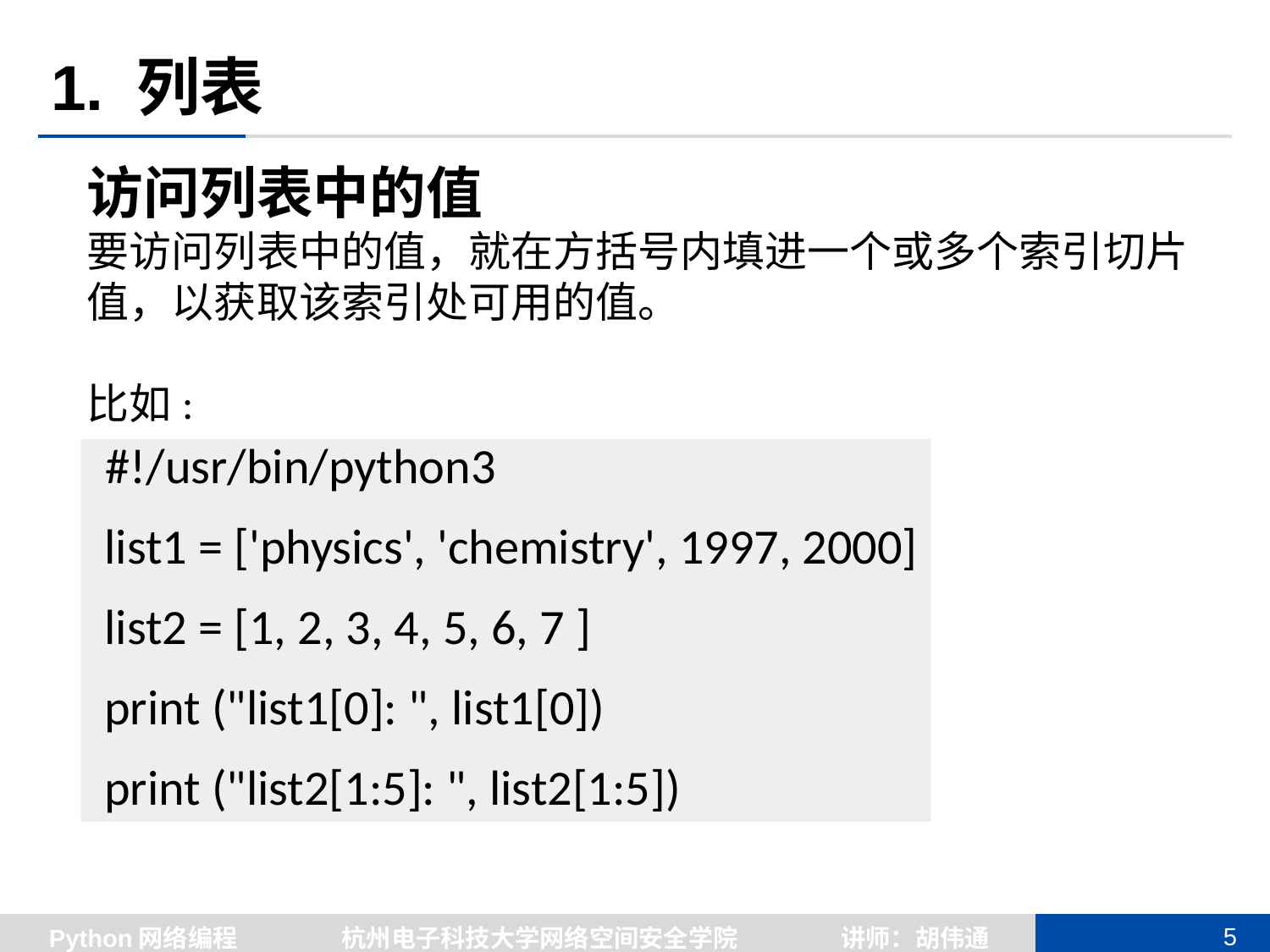

# 1. 列表
访问列表中的值
要访问列表中的值，就在方括号内填进一个或多个索引切片值，以获取该索引处可用的值。

比如:
 #!/usr/bin/python3
 list1 = ['physics', 'chemistry', 1997, 2000]
 list2 = [1, 2, 3, 4, 5, 6, 7 ]
 print ("list1[0]: ", list1[0])
 print ("list2[1:5]: ", list2[1:5])